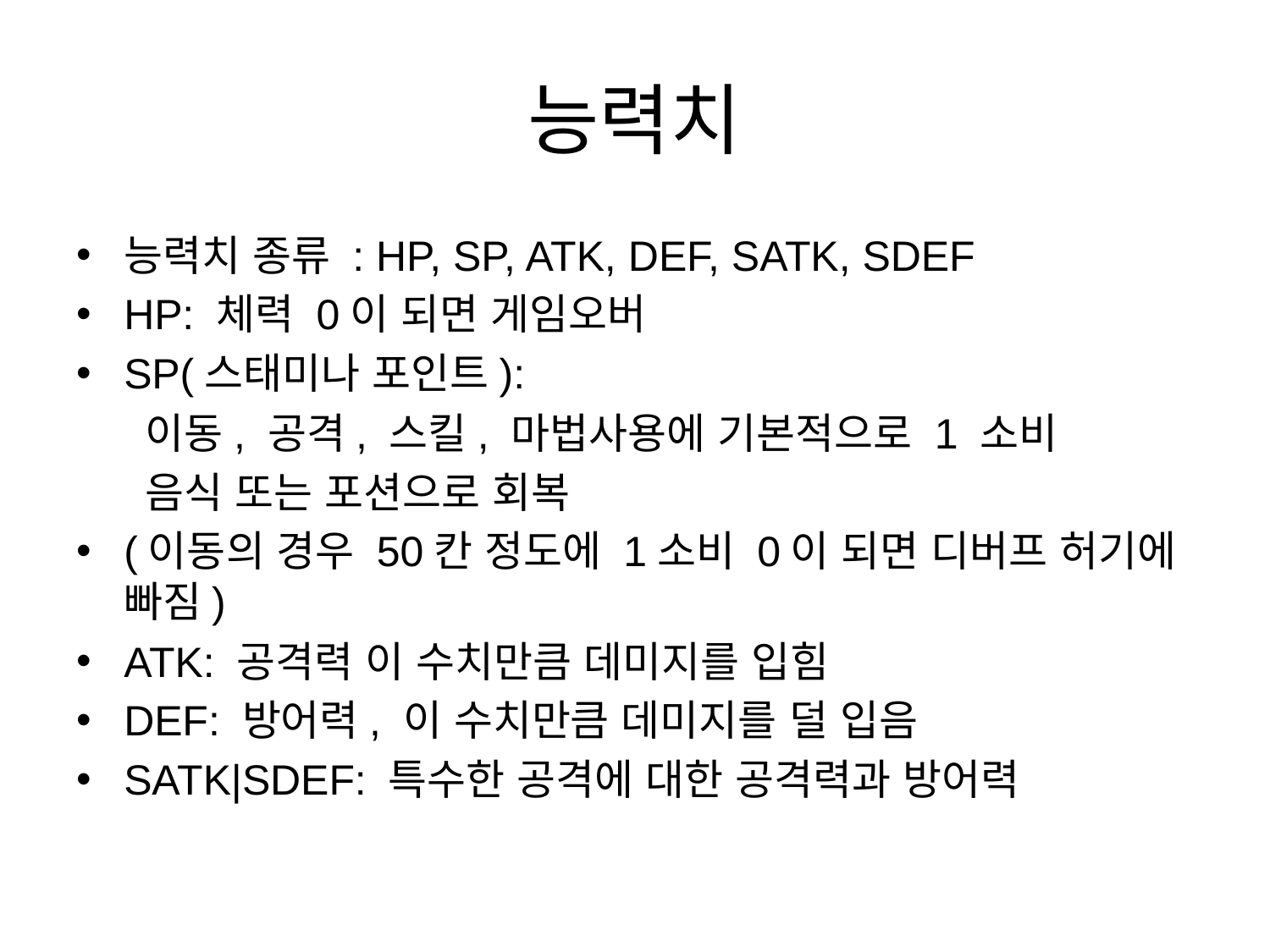

# 능력치
능력치 종류 : HP, SP, ATK, DEF, SATK, SDEF
HP: 체력 0이 되면 게임오버
SP(스태미나 포인트):
     이동, 공격, 스킬, 마법사용에 기본적으로 1 소비
     음식 또는 포션으로 회복
(이동의 경우 50칸 정도에 1소비 0이 되면 디버프 허기에 빠짐)
ATK: 공격력 이 수치만큼 데미지를 입힘
DEF: 방어력, 이 수치만큼 데미지를 덜 입음
SATK|SDEF: 특수한 공격에 대한 공격력과 방어력